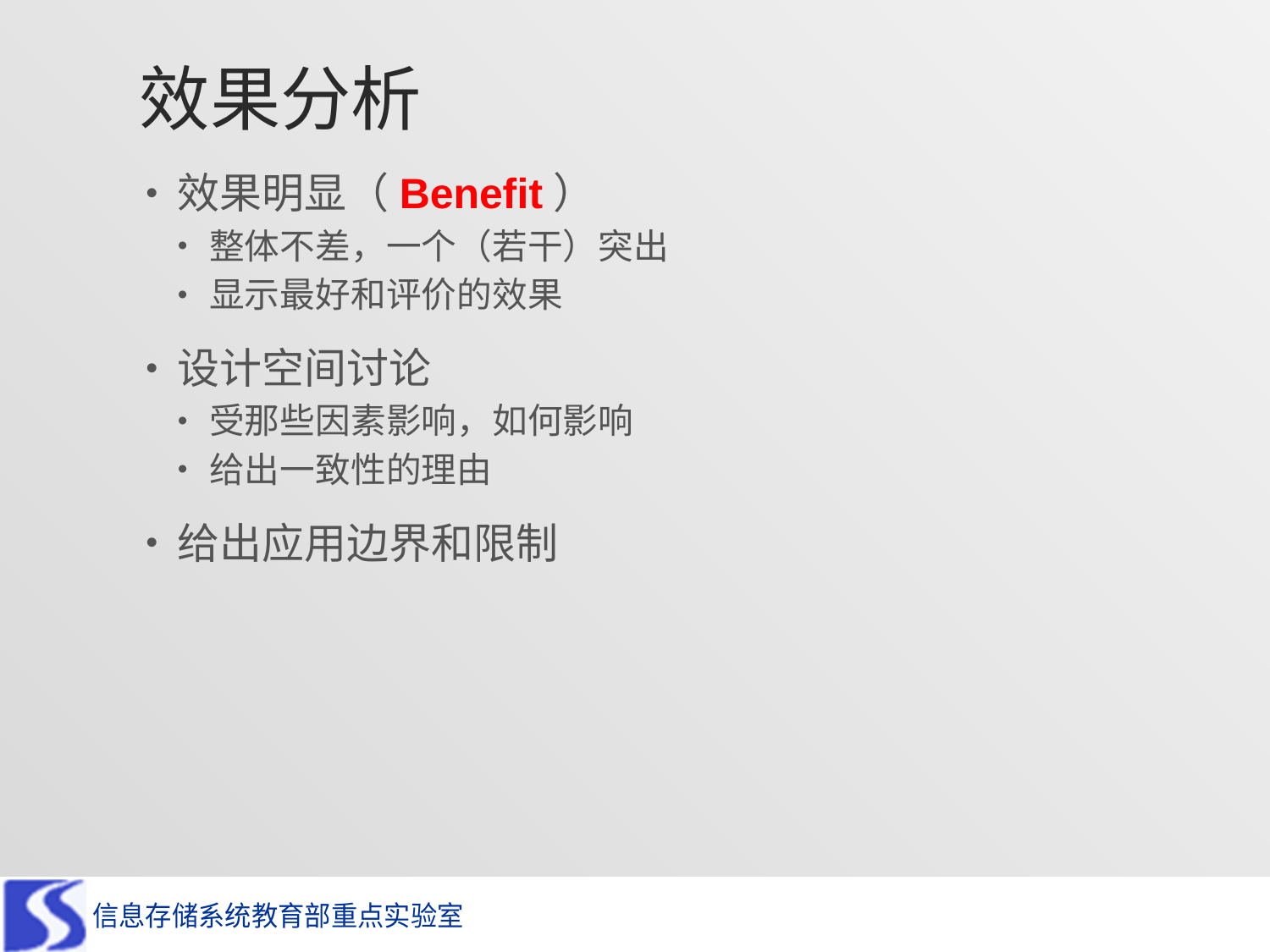

# 效果分析
效果明显（Benefit）
整体不差，一个（若干）突出
显示最好和评价的效果
设计空间讨论
受那些因素影响，如何影响
给出一致性的理由
给出应用边界和限制